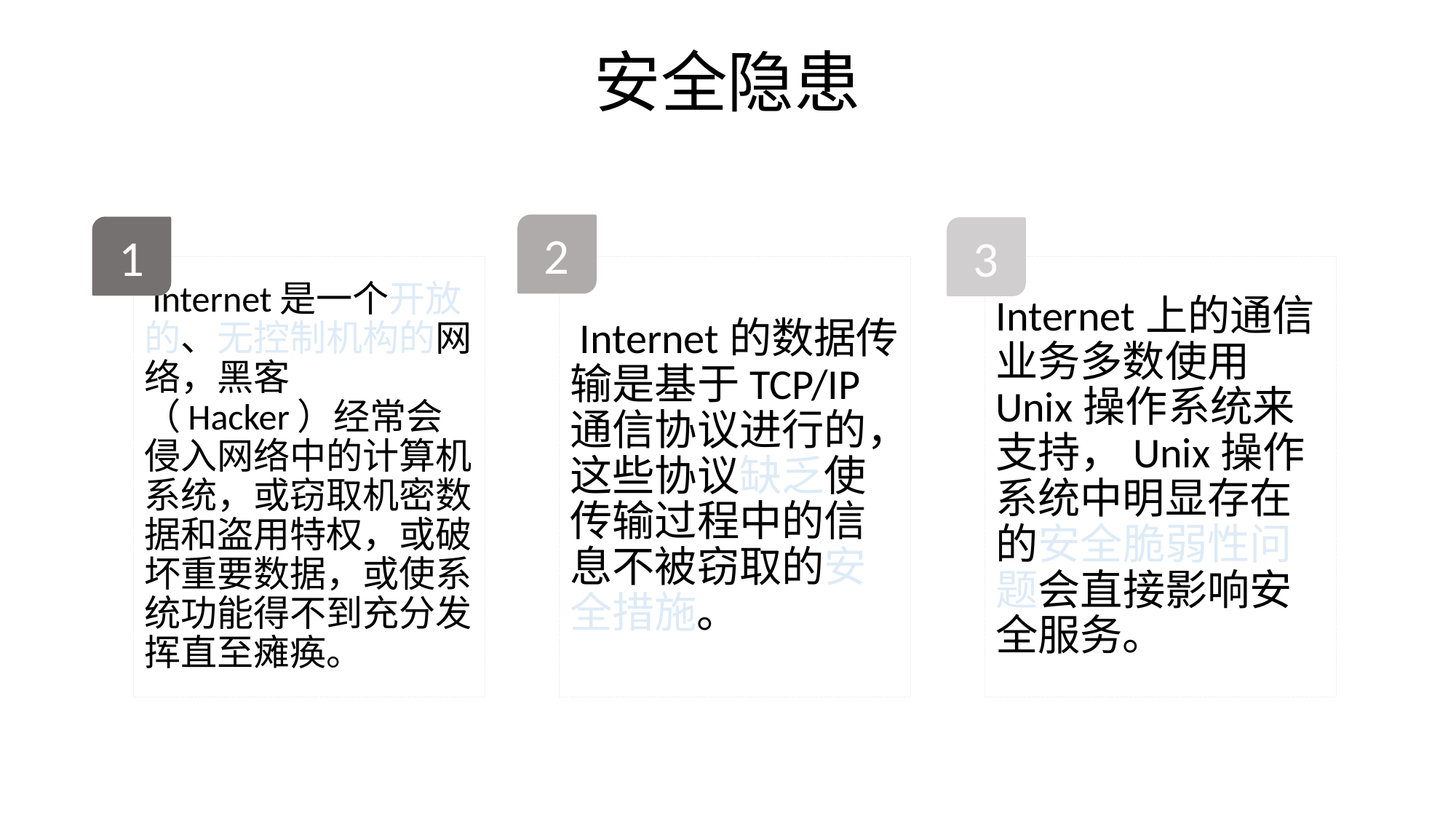

安全隐患
2
1
3
 Internet是一个开放的、无控制机构的网络，黑客（Hacker）经常会侵入网络中的计算机系统，或窃取机密数据和盗用特权，或破坏重要数据，或使系统功能得不到充分发挥直至瘫痪。
 Internet的数据传输是基于TCP/IP通信协议进行的，这些协议缺乏使传输过程中的信息不被窃取的安全措施。
Internet上的通信业务多数使用Unix操作系统来支持，Unix操作系统中明显存在的安全脆弱性问题会直接影响安全服务。